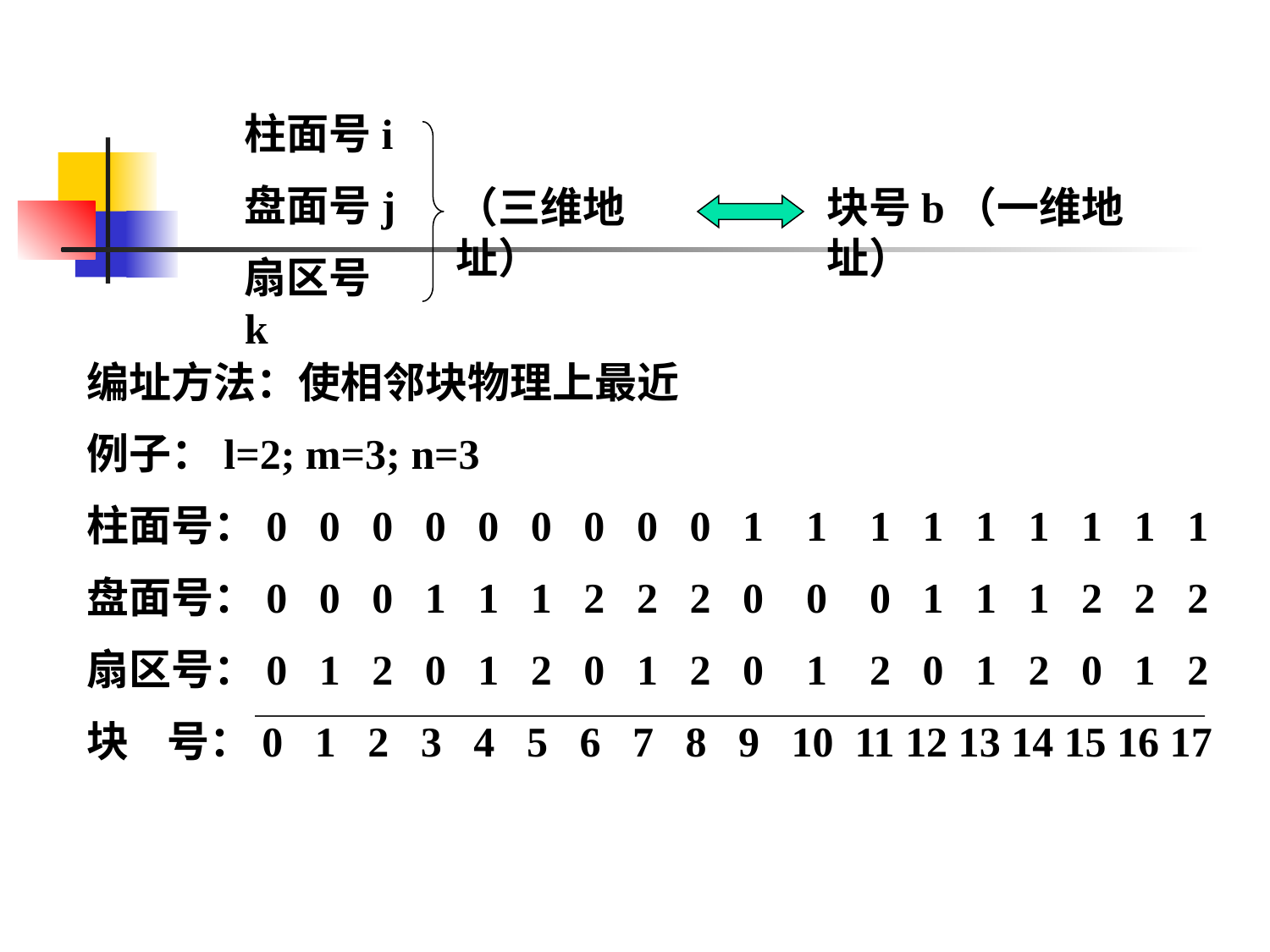

柱面号i
盘面号j
扇区号k

（三维地址）
块号b（一维地址）

编址方法：使相邻块物理上最近
例子：l=2; m=3; n=3
柱面号：0   0   0   0   0   0   0   0   0   1    1    1   1   1   1   1   1   1
盘面号：0   0   0   1   1   1   2   2   2   0    0    0   1   1   1   2   2   2
扇区号：0   1   2   0   1   2   0   1   2   0    1    2   0   1   2   0   1   2
块    号：0   1   2   3   4   5   6   7   8   9   10  11 12 13 14 15 16 17